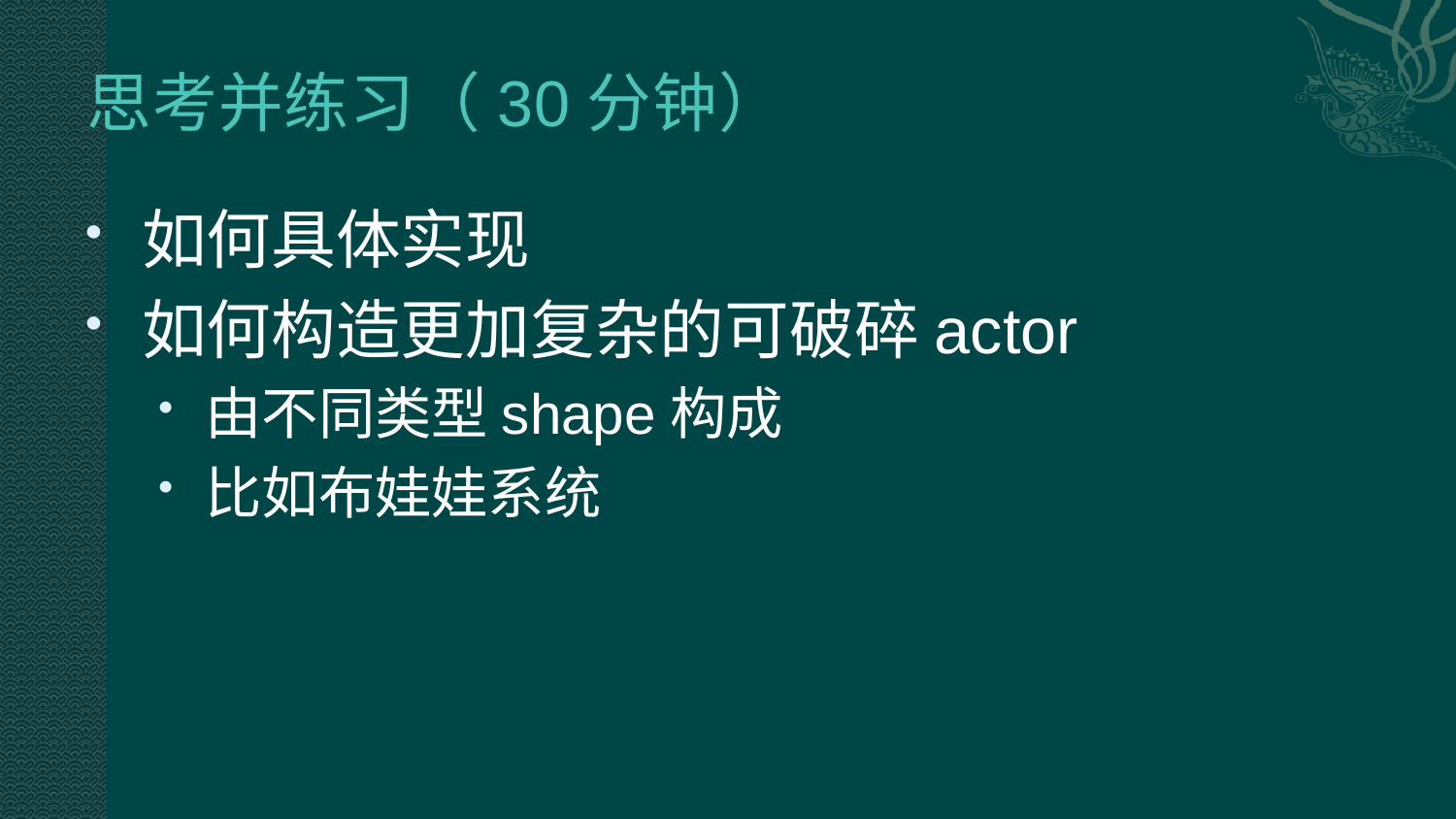

# 思考并练习（30分钟）
如何具体实现
如何构造更加复杂的可破碎actor
由不同类型shape构成
比如布娃娃系统